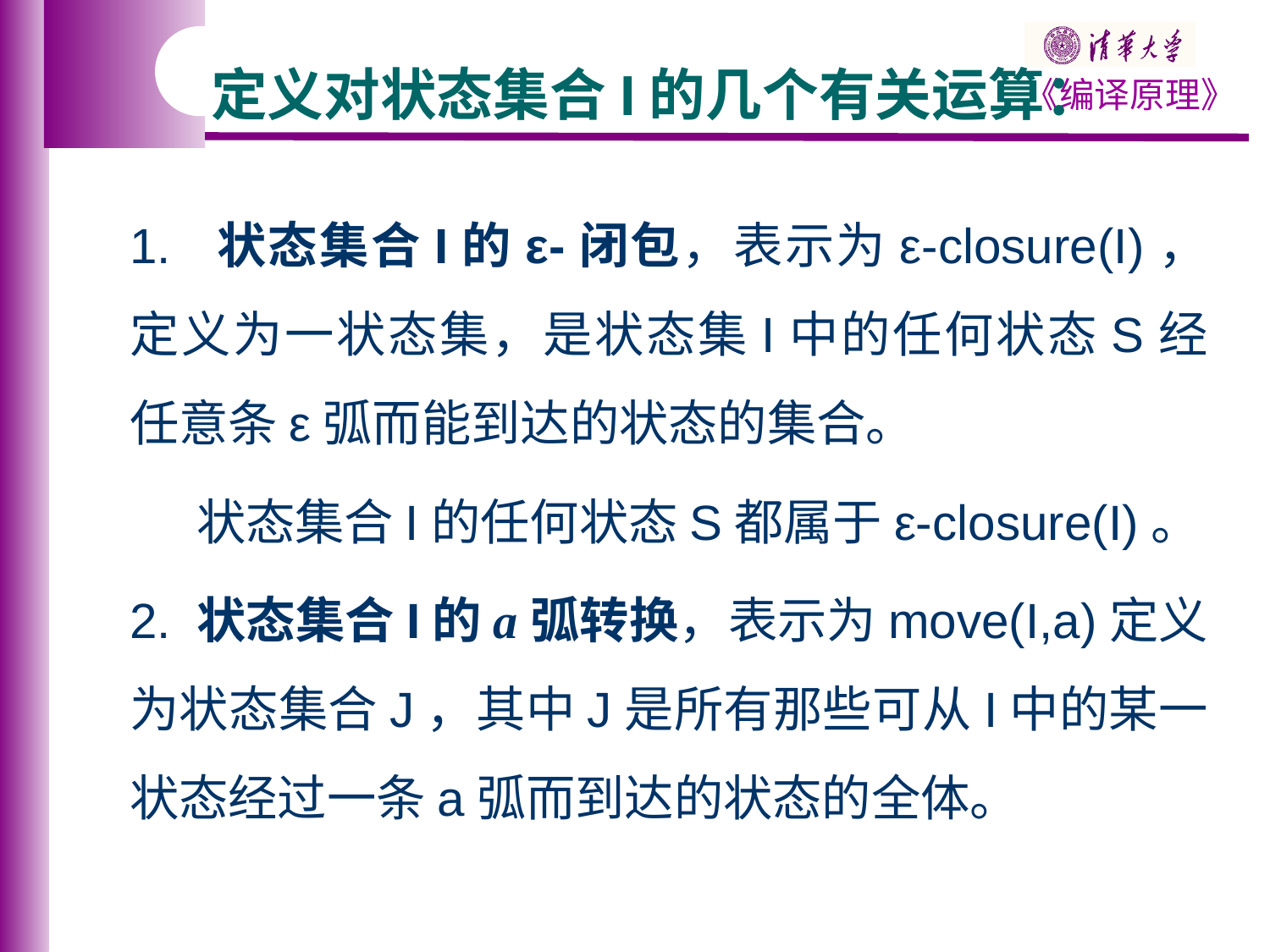

# 定义对状态集合I的几个有关运算：
1.  状态集合I的ε-闭包，表示为ε-closure(I)，定义为一状态集，是状态集I中的任何状态S经任意条ε弧而能到达的状态的集合。
     状态集合I的任何状态S都属于ε-closure(I)。
2. 状态集合I的a弧转换，表示为move(I,a)定义为状态集合J，其中J是所有那些可从I中的某一状态经过一条a弧而到达的状态的全体。